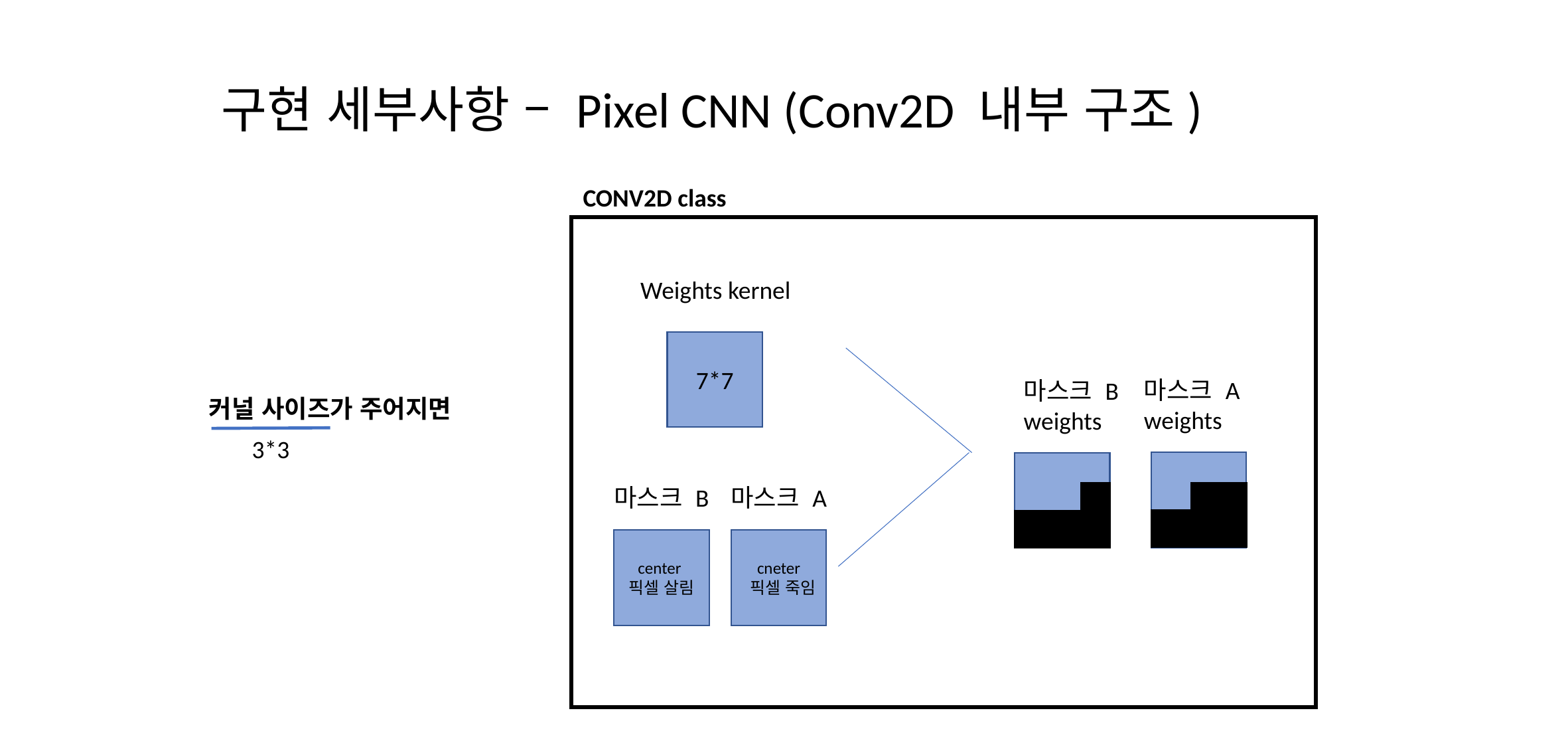

# 구현 세부사항 – Pixel CNN (Conv2D 내부 구조)
CONV2D class

Weights kernel
7*7
마스크 A
weights
마스크 B
weights
커널 사이즈가 주어지면
3*3

마스크 B
마스크 A

center
픽셀 살림
cneter
 픽셀 죽임